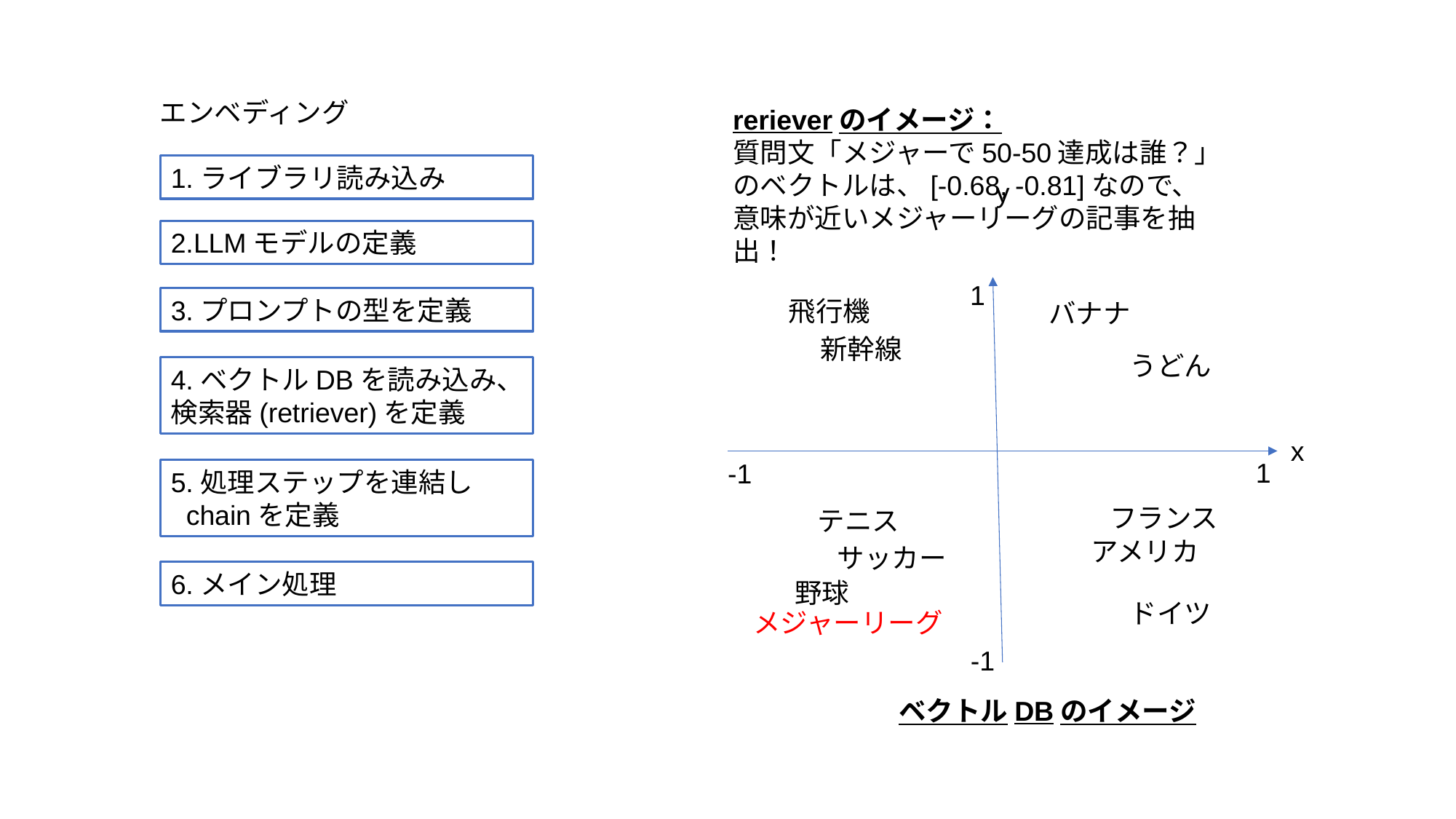

エンベディング
rerieverのイメージ：
質問文「メジャーで50-50達成は誰？」のベクトルは、[-0.68, -0.81]なので、意味が近いメジャーリーグの記事を抽出！
1.ライブラリ読み込み
y
2.LLMモデルの定義
1
3.プロンプトの型を定義
飛行機
バナナ
新幹線
うどん
4.ベクトルDBを読み込み、検索器(retriever)を定義
x
1
-1
5.処理ステップを連結し
  chainを定義
フランス
テニス
アメリカ
サッカー
6.メイン処理
野球
ドイツ
メジャーリーグ
-1
ベクトルDBのイメージ